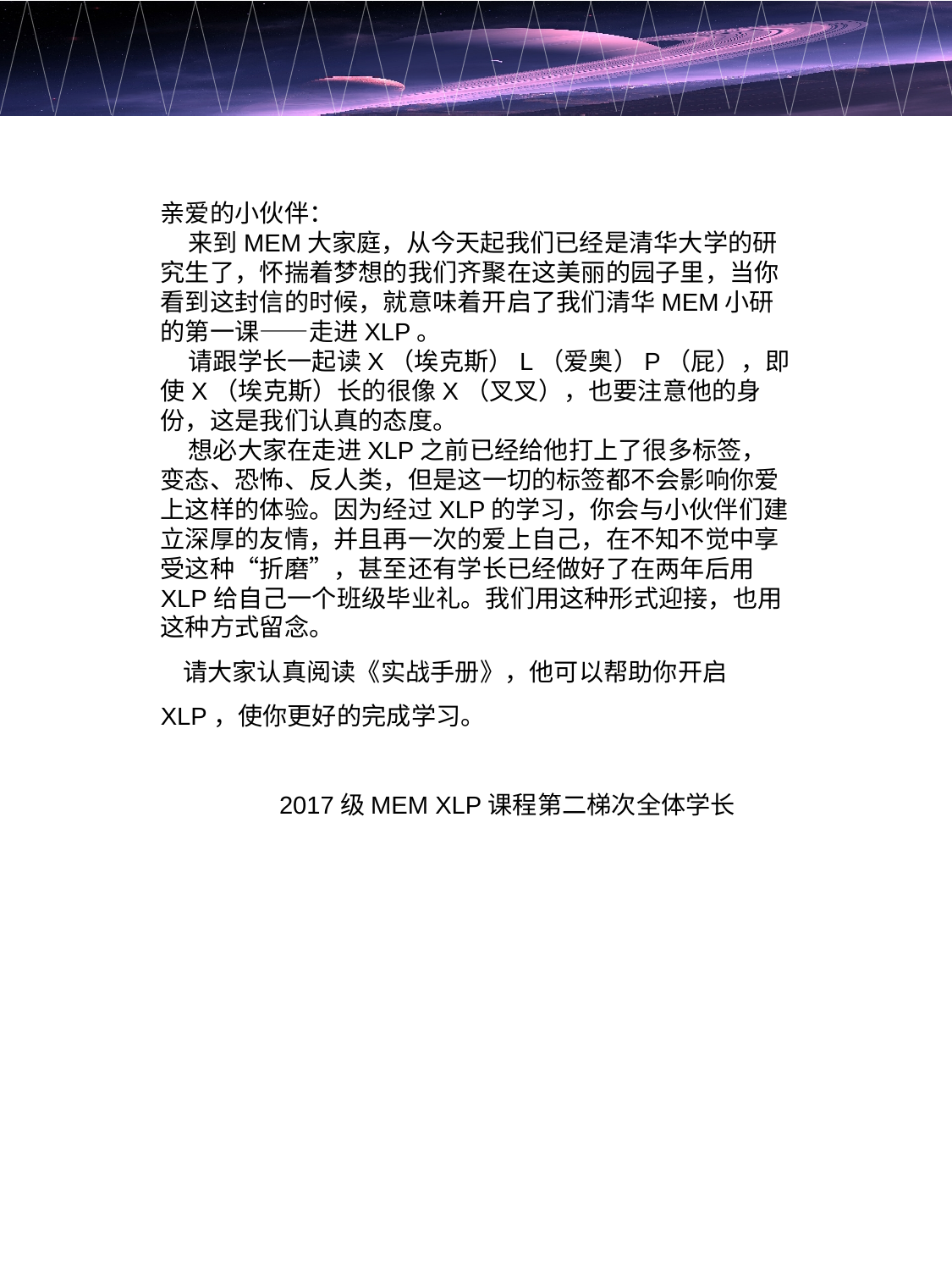

亲爱的小伙伴：    来到MEM大家庭，从今天起我们已经是清华大学的研究生了，怀揣着梦想的我们齐聚在这美丽的园子里，当你看到这封信的时候，就意味着开启了我们清华MEM小研的第一课——走进XLP。    请跟学长一起读X（埃克斯）L（爱奥）P（屁），即使X（埃克斯）长的很像X（叉叉），也要注意他的身份，这是我们认真的态度。    想必大家在走进XLP之前已经给他打上了很多标签，变态、恐怖、反人类，但是这一切的标签都不会影响你爱上这样的体验。因为经过XLP的学习，你会与小伙伴们建立深厚的友情，并且再一次的爱上自己，在不知不觉中享受这种“折磨”，甚至还有学长已经做好了在两年后用XLP给自己一个班级毕业礼。我们用这种形式迎接，也用这种方式留念。   请大家认真阅读《实战手册》，他可以帮助你开启XLP，使你更好的完成学习。

                 2017级MEM XLP课程第二梯次全体学长